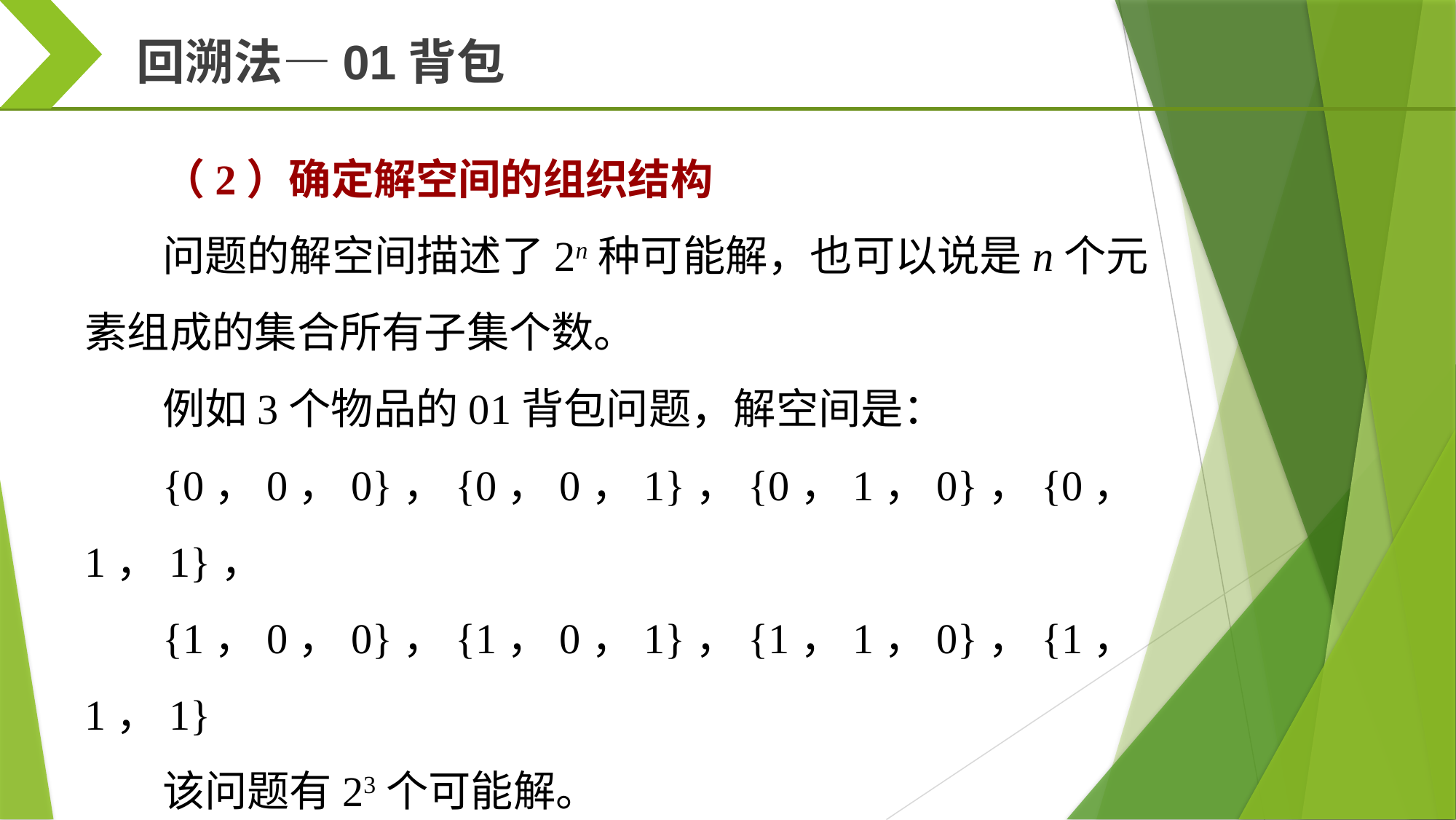

回溯法—01背包
（2）确定解空间的组织结构
问题的解空间描述了2n种可能解，也可以说是n个元素组成的集合所有子集个数。
例如3个物品的01背包问题，解空间是：
{0，0，0}，{0，0，1}，{0，1，0}，{0，1，1}，
{1，0，0}，{1，0，1}，{1，1，0}，{1，1，1}
该问题有23个可能解。